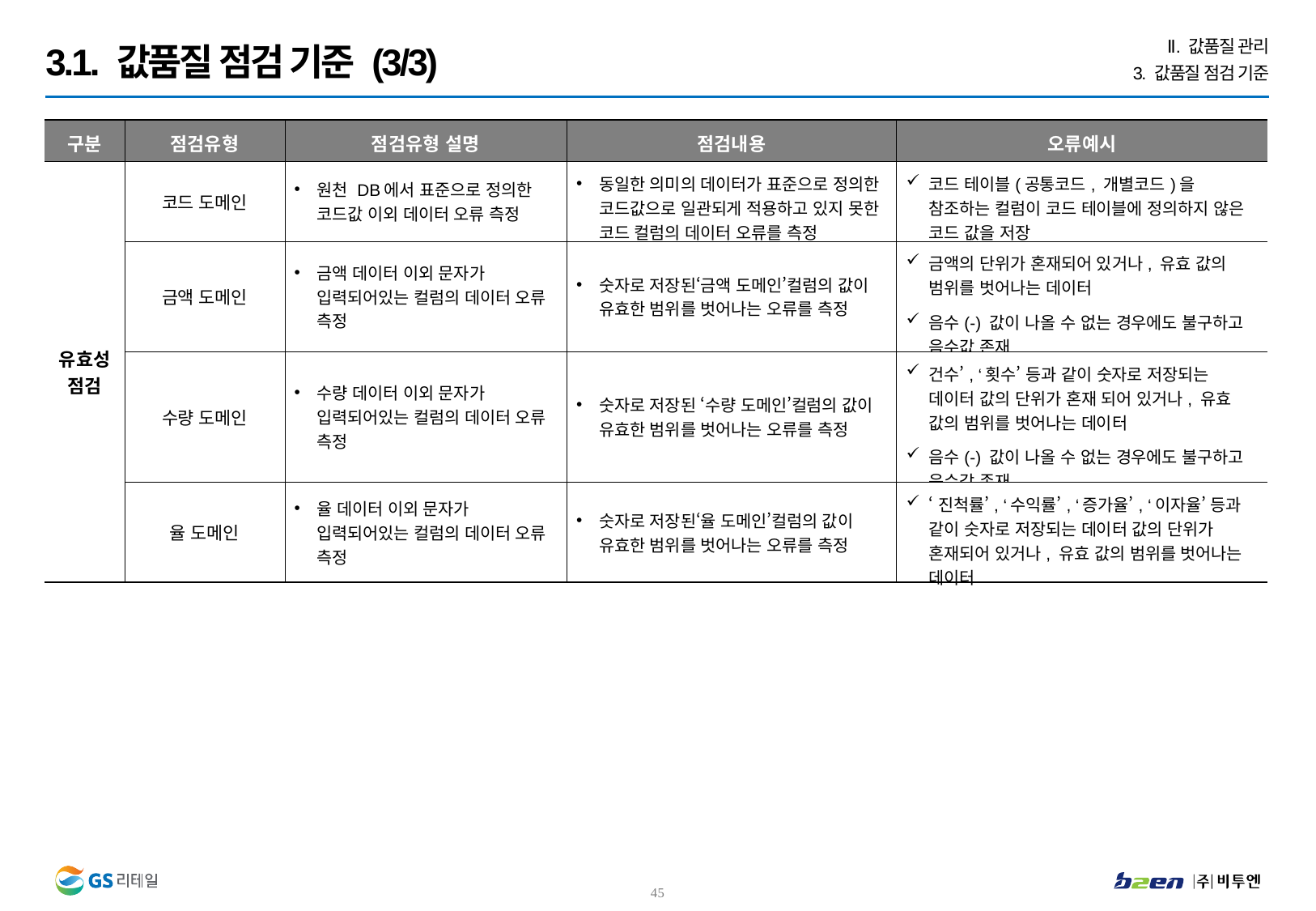

Ⅱ. 값품질 관리
3. 값품질 점검 기준
3.1. 값품질 점검 기준 (3/3)
| 구분 | 점검유형 | 점검유형 설명 | 점검내용 | 오류예시 |
| --- | --- | --- | --- | --- |
| 유효성 점검 | 코드 도메인 | 원천 DB에서 표준으로 정의한 코드값 이외 데이터 오류 측정 | 동일한 의미의 데이터가 표준으로 정의한 코드값으로 일관되게 적용하고 있지 못한 코드 컬럼의 데이터 오류를 측정 | 코드 테이블(공통코드, 개별코드)을 참조하는 컬럼이 코드 테이블에 정의하지 않은 코드 값을 저장 |
|  | 금액 도메인 | 금액 데이터 이외 문자가 입력되어있는 컬럼의 데이터 오류 측정 | 숫자로 저장된‘금액 도메인’컬럼의 값이 유효한 범위를 벗어나는 오류를 측정 | 금액의 단위가 혼재되어 있거나, 유효 값의 범위를 벗어나는 데이터 음수(-) 값이 나올 수 없는 경우에도 불구하고 음수값 존재 |
|  | 수량 도메인 | 수량 데이터 이외 문자가 입력되어있는 컬럼의 데이터 오류 측정 | 숫자로 저장된 ‘수량 도메인’컬럼의 값이 유효한 범위를 벗어나는 오류를 측정 | 건수’, ‘횟수’ 등과 같이 숫자로 저장되는 데이터 값의 단위가 혼재 되어 있거나, 유효 값의 범위를 벗어나는 데이터 음수(-) 값이 나올 수 없는 경우에도 불구하고 음수값 존재 |
|  | 율 도메인 | 율 데이터 이외 문자가 입력되어있는 컬럼의 데이터 오류 측정 | 숫자로 저장된‘율 도메인’컬럼의 값이 유효한 범위를 벗어나는 오류를 측정 | ‘진척률’, ‘수익률’, ‘증가율’, ‘이자율’ 등과 같이 숫자로 저장되는 데이터 값의 단위가 혼재되어 있거나, 유효 값의 범위를 벗어나는 데이터 |
45